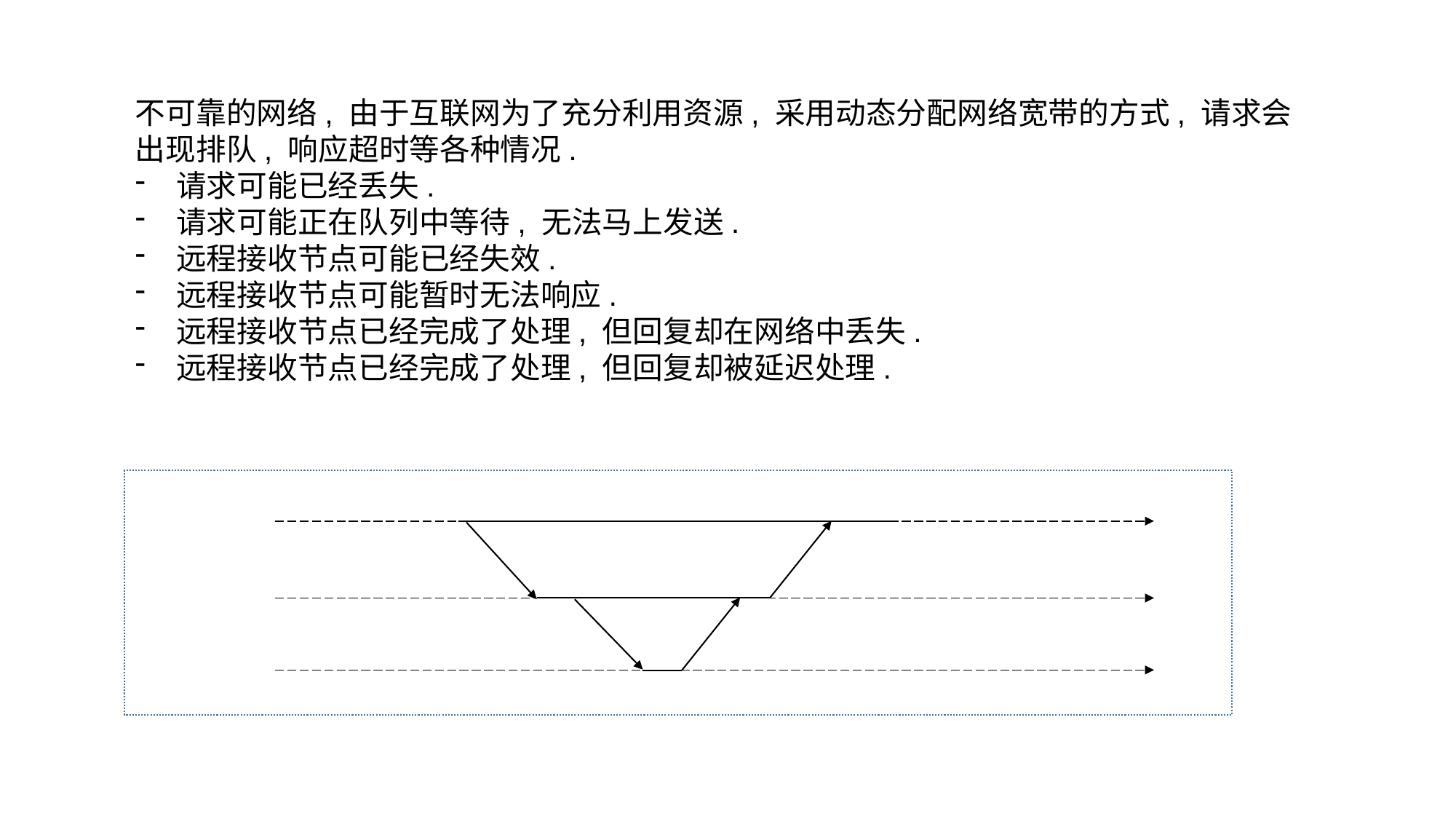

不可靠的网络, 由于互联网为了充分利用资源, 采用动态分配网络宽带的方式, 请求会出现排队, 响应超时等各种情况.
请求可能已经丢失.
请求可能正在队列中等待, 无法马上发送.
远程接收节点可能已经失效.
远程接收节点可能暂时无法响应.
远程接收节点已经完成了处理, 但回复却在网络中丢失.
远程接收节点已经完成了处理, 但回复却被延迟处理.